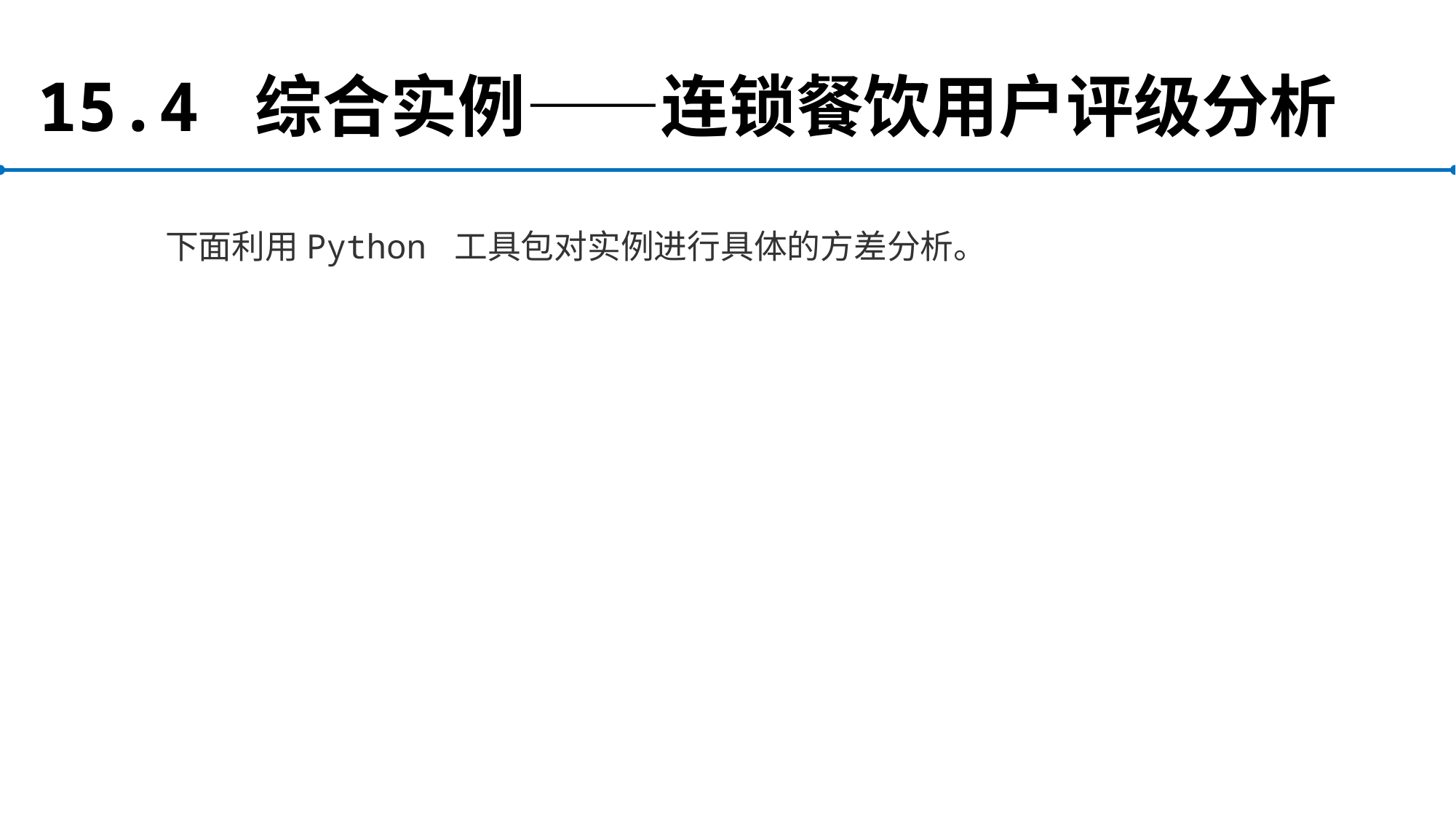

# 15.4 综合实例——连锁餐饮用户评级分析
下面利用Python 工具包对实例进行具体的方差分析。